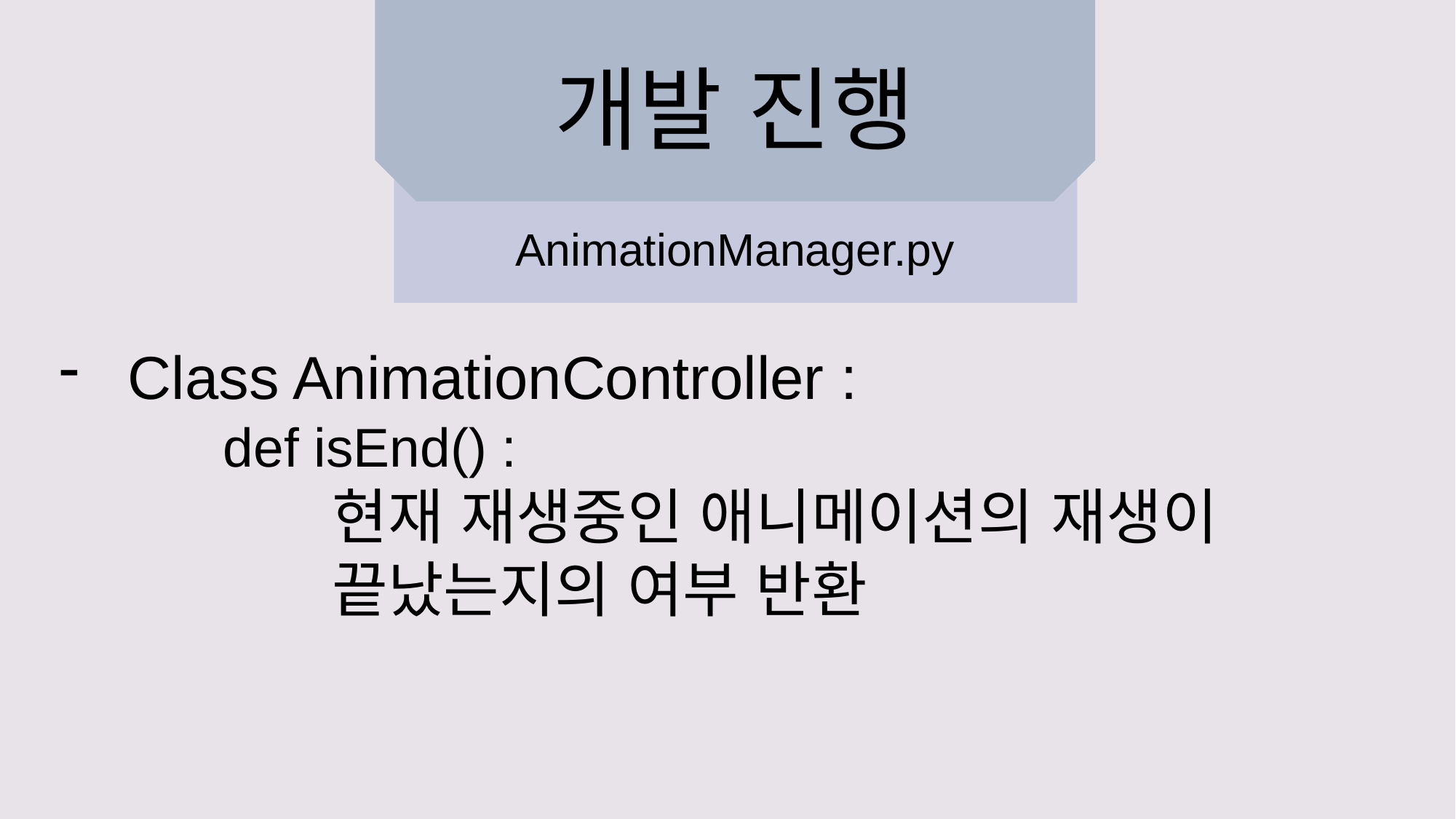

# 개발 진행

AnimationManager.py
Class AnimationController :
	def isEnd() :
		현재 재생중인 애니메이션의 재생이
		끝났는지의 여부 반환